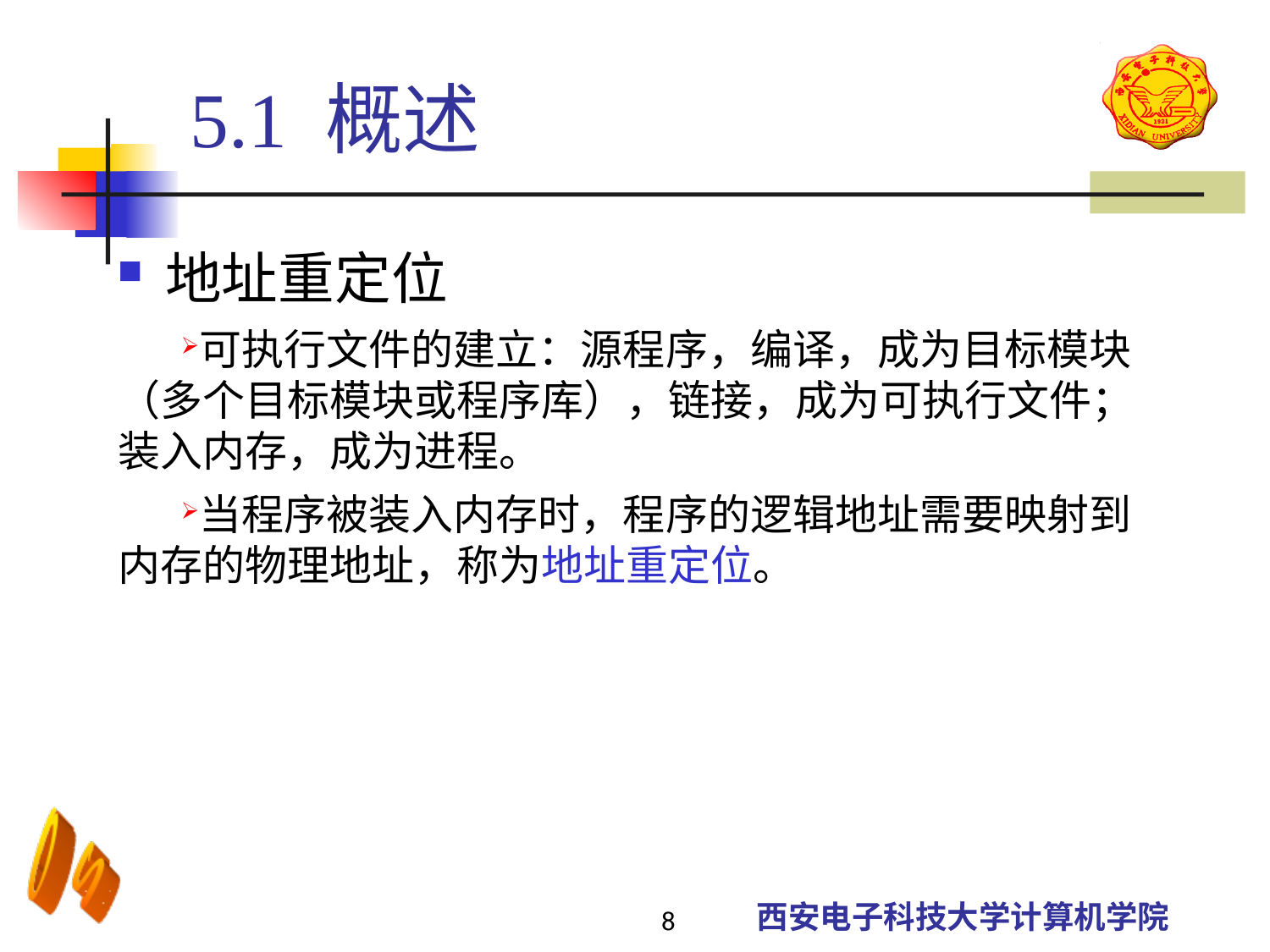

5.1 概述
地址重定位
可执行文件的建立：源程序，编译，成为目标模块（多个目标模块或程序库），链接，成为可执行文件；装入内存，成为进程。
当程序被装入内存时，程序的逻辑地址需要映射到内存的物理地址，称为地址重定位。

8